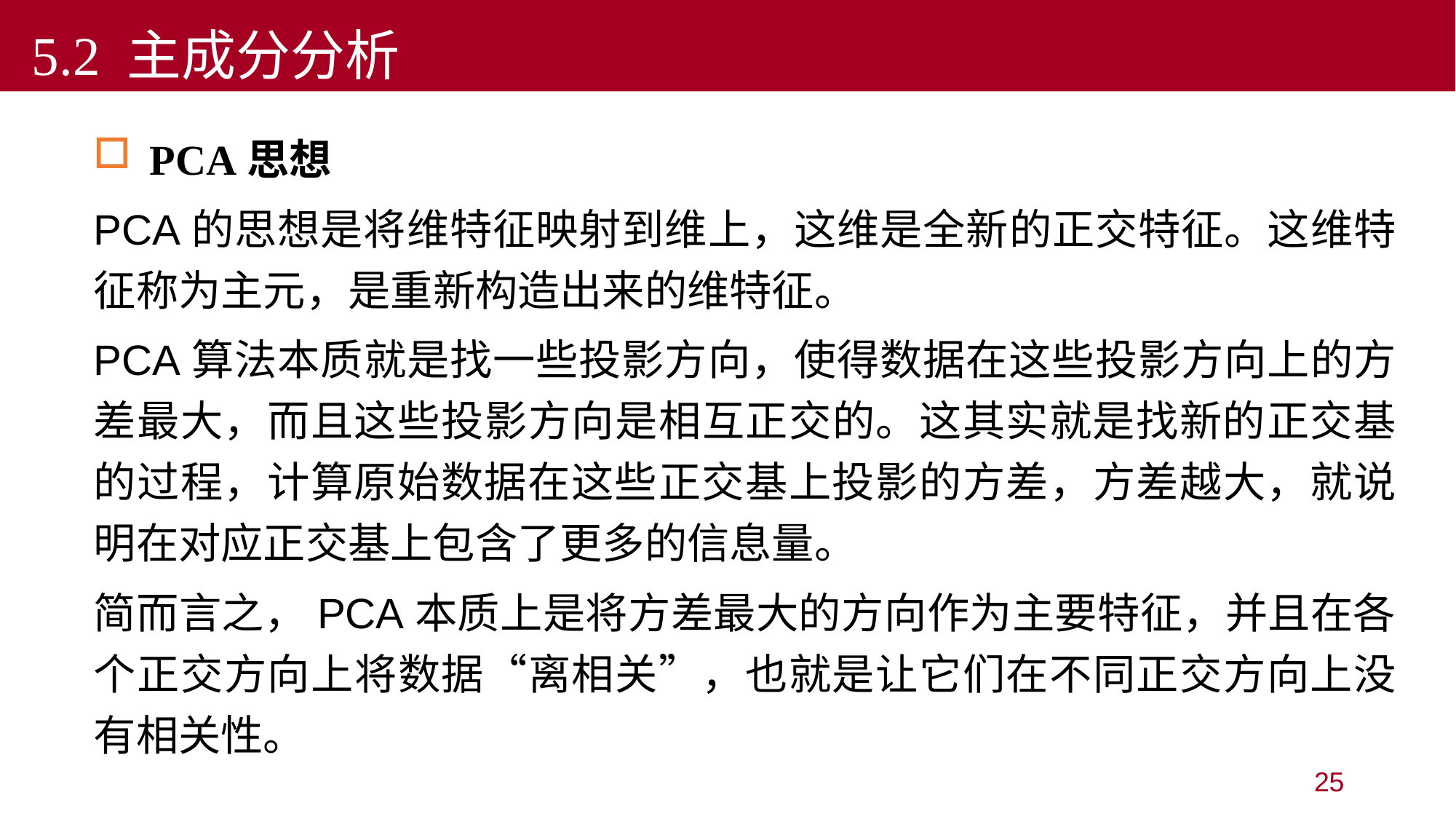

5.2 主成分分析
PCA思想
PCA的思想是将维特征映射到维上，这维是全新的正交特征。这维特征称为主元，是重新构造出来的维特征。
PCA算法本质就是找一些投影方向，使得数据在这些投影方向上的方差最大，而且这些投影方向是相互正交的。这其实就是找新的正交基的过程，计算原始数据在这些正交基上投影的方差，方差越大，就说明在对应正交基上包含了更多的信息量。
简而言之，PCA本质上是将方差最大的方向作为主要特征，并且在各个正交方向上将数据“离相关”，也就是让它们在不同正交方向上没有相关性。
25